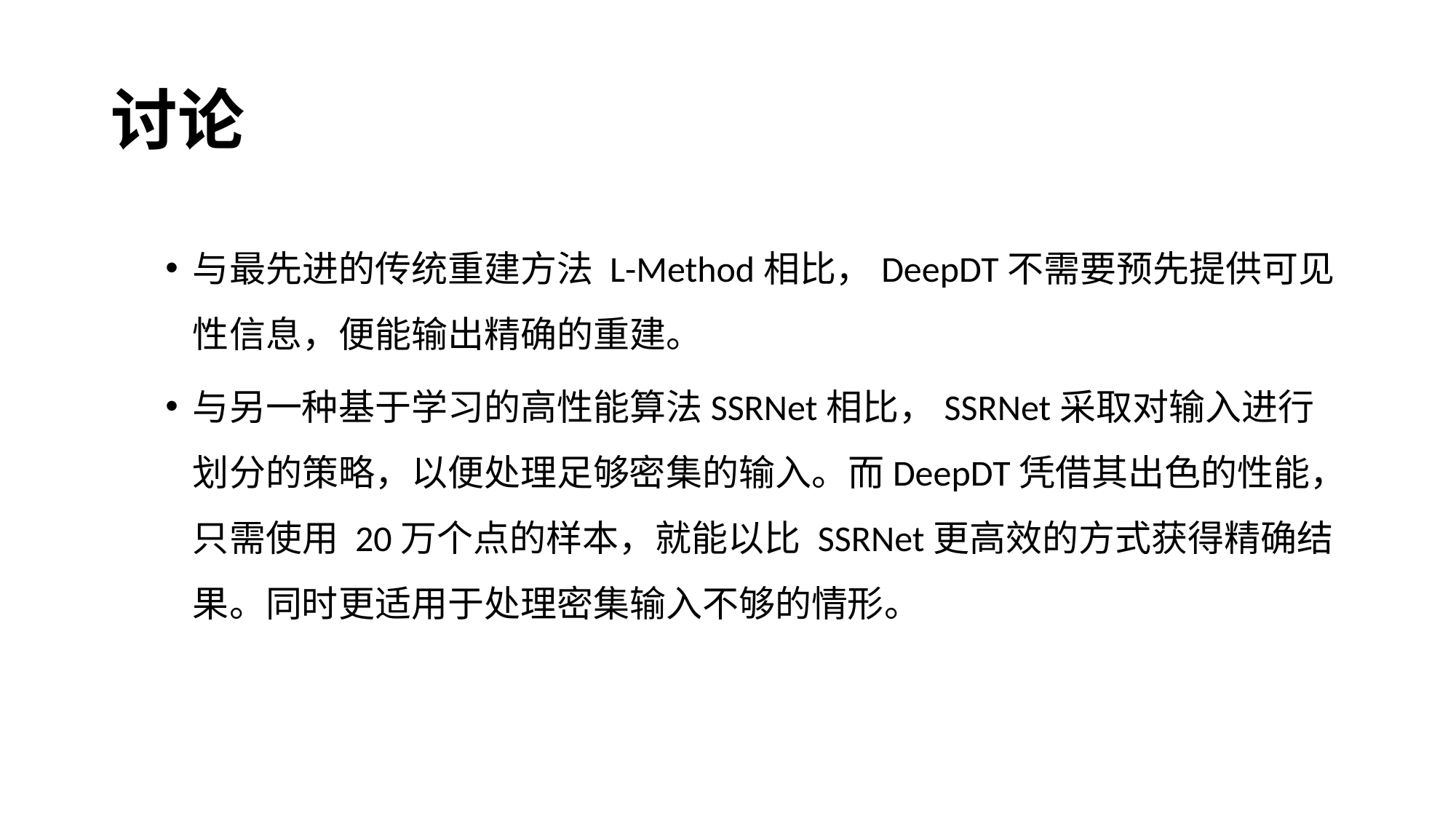

# 讨论
与最先进的传统重建方法 L-Method相比，DeepDT不需要预先提供可见性信息，便能输出精确的重建。
与另一种基于学习的高性能算法SSRNet相比，SSRNet采取对输入进行划分的策略，以便处理足够密集的输入。而DeepDT凭借其出色的性能，只需使用 20万个点的样本，就能以比 SSRNet更高效的方式获得精确结果。同时更适用于处理密集输入不够的情形。